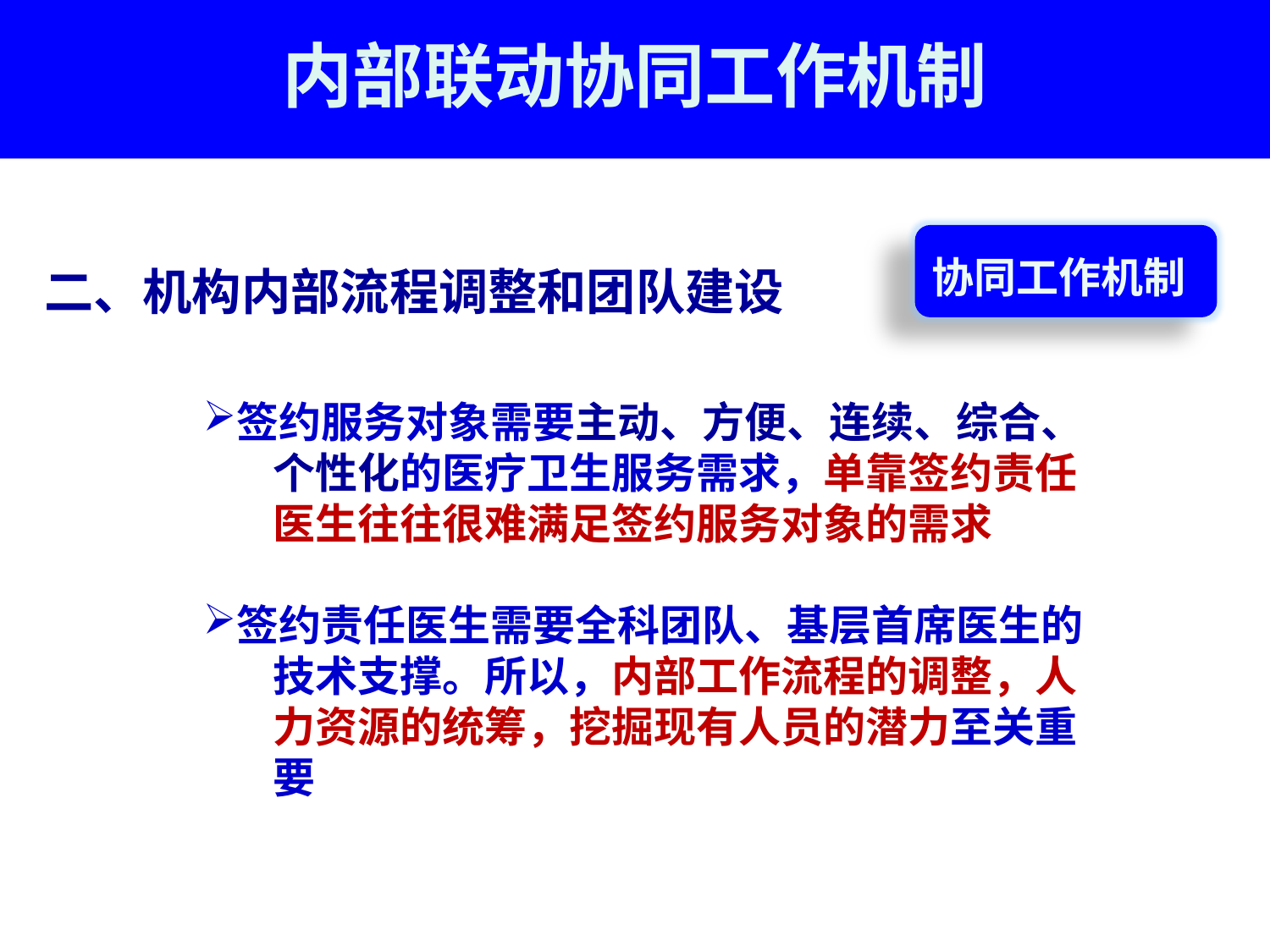

内部联动协同工作机制
二、机构内部流程调整和团队建设
协同工作机制

签约服务对象需要主动、方便、连续、综合、个性化的医疗卫生服务需求，单靠签约责任医生往往很难满足签约服务对象的需求

签约责任医生需要全科团队、基层首席医生的技术支撑。所以，内部工作流程的调整，人力资源的统筹，挖掘现有人员的潜力至关重要